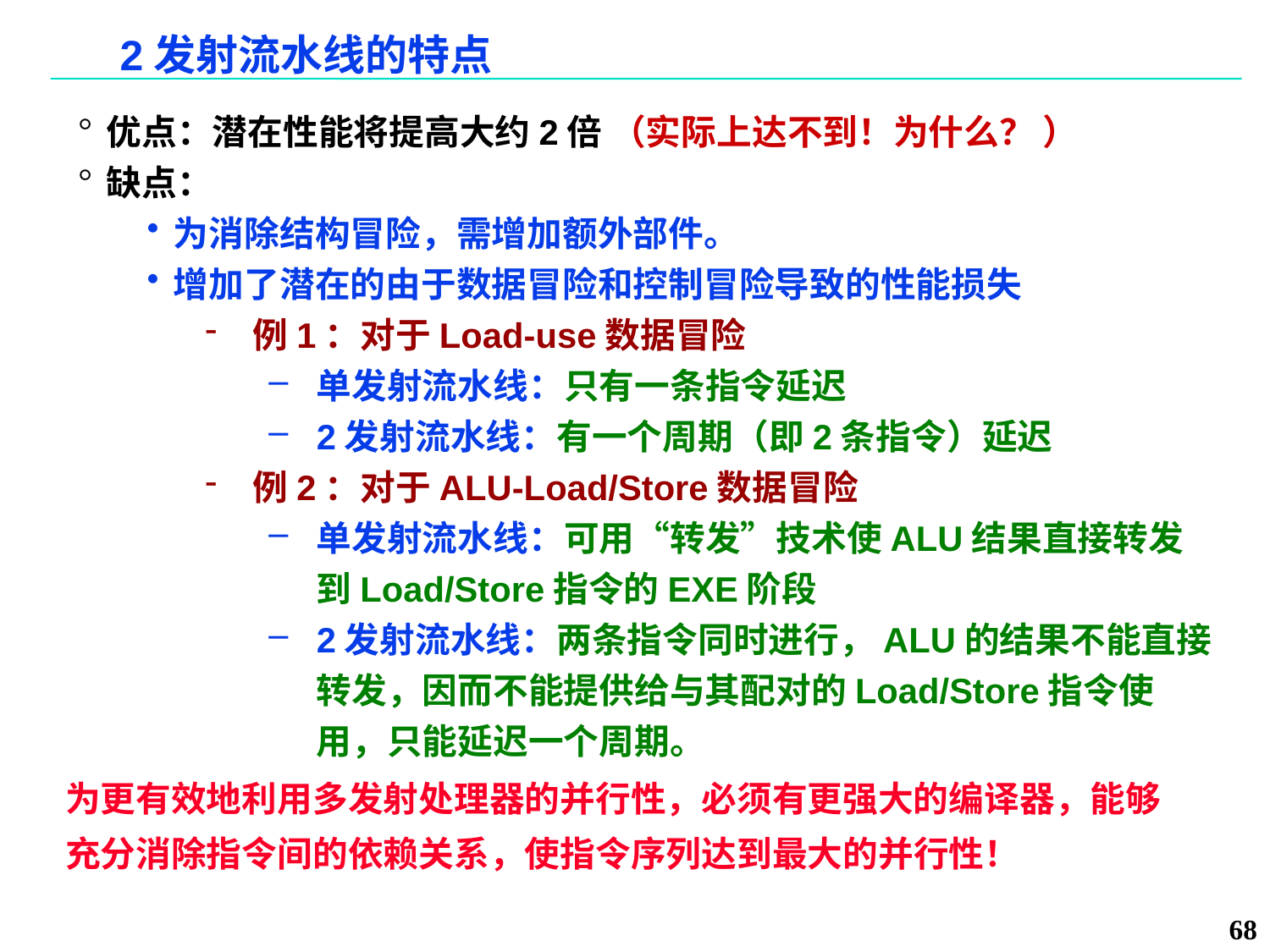

# 2发射流水线的特点
优点：潜在性能将提高大约2倍 （实际上达不到！为什么？ ）
缺点：
为消除结构冒险，需增加额外部件。
增加了潜在的由于数据冒险和控制冒险导致的性能损失
例1：对于Load-use数据冒险
单发射流水线：只有一条指令延迟
2发射流水线：有一个周期（即2条指令）延迟
例2：对于ALU-Load/Store数据冒险
单发射流水线：可用“转发”技术使ALU结果直接转发到Load/Store指令的EXE阶段
2发射流水线：两条指令同时进行，ALU的结果不能直接转发，因而不能提供给与其配对的Load/Store指令使用，只能延迟一个周期。
为更有效地利用多发射处理器的并行性，必须有更强大的编译器，能够充分消除指令间的依赖关系，使指令序列达到最大的并行性！